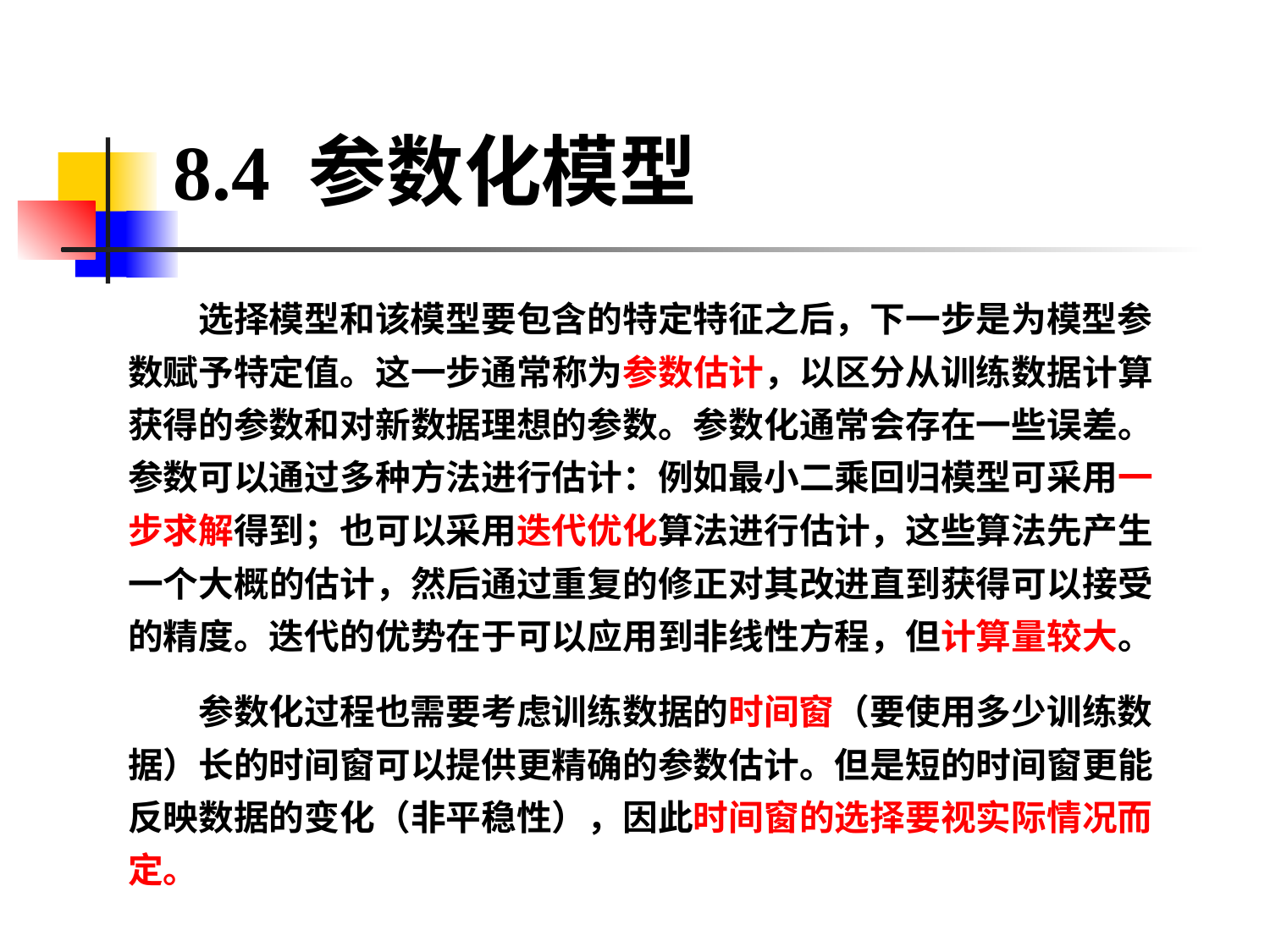

8.4 参数化模型
选择模型和该模型要包含的特定特征之后，下一步是为模型参数赋予特定值。这一步通常称为参数估计，以区分从训练数据计算获得的参数和对新数据理想的参数。参数化通常会存在一些误差。参数可以通过多种方法进行估计：例如最小二乘回归模型可采用一步求解得到；也可以采用迭代优化算法进行估计，这些算法先产生一个大概的估计，然后通过重复的修正对其改进直到获得可以接受的精度。迭代的优势在于可以应用到非线性方程，但计算量较大。
参数化过程也需要考虑训练数据的时间窗（要使用多少训练数据）长的时间窗可以提供更精确的参数估计。但是短的时间窗更能反映数据的变化（非平稳性），因此时间窗的选择要视实际情况而定。